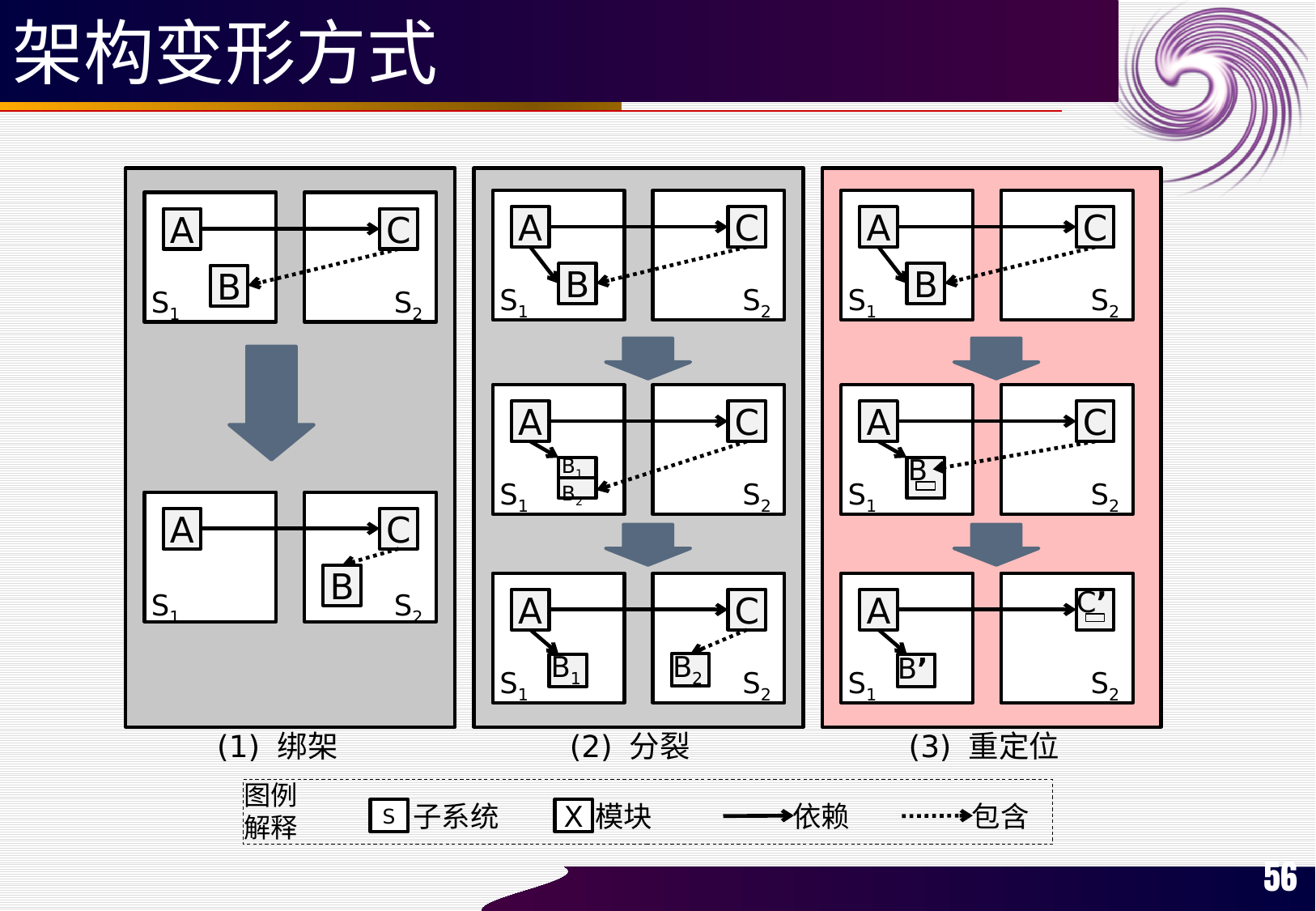

# 架构变形方式

A
C
A
C
A
C
B
B
B
S1
S2
S1
S2
S1
S2

A
C
A
C
B
B1
B2

S1
S2
S1
S2

A
C

B

C’
S1
S2
A
C
A

B1
B2
B’

S1
S2
S1
S2
(2) 分裂
(1) 绑架
(3) 重定位
图例
解释

子系统
模块
依赖
包含

X
S
56